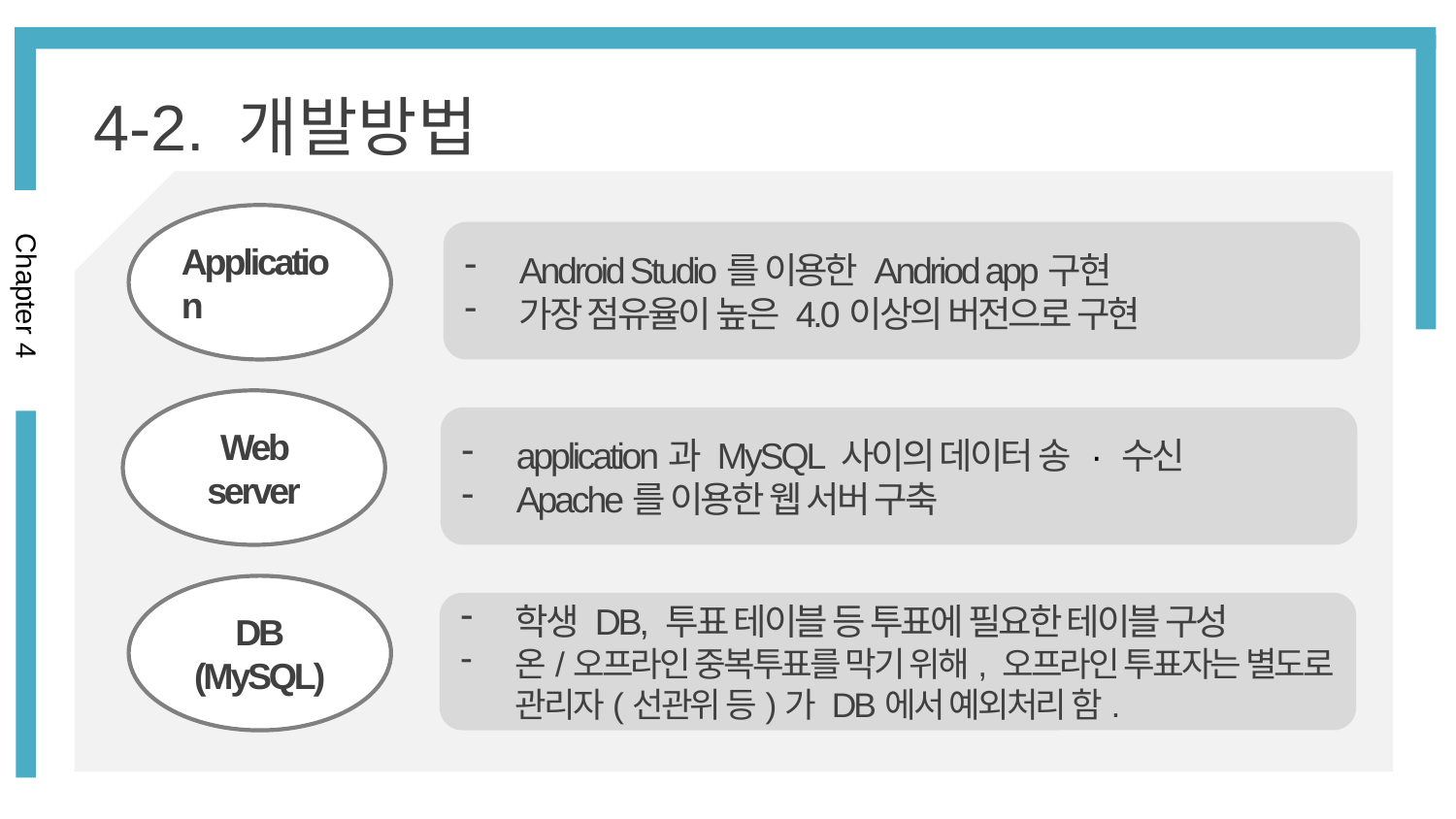

4-2. 개발방법

Application
Android Studio를 이용한 Andriod app구현
가장 점유율이 높은 4.0이상의 버전으로 구현
Chapter 4
Web server
application과 MySQL 사이의 데이터 송 · 수신
Apache를 이용한 웹 서버 구축

DB
(MySQL)
학생 DB, 투표 테이블 등 투표에 필요한 테이블 구성
온/오프라인 중복투표를 막기 위해, 오프라인 투표자는 별도로 관리자(선관위 등)가 DB에서 예외처리 함.